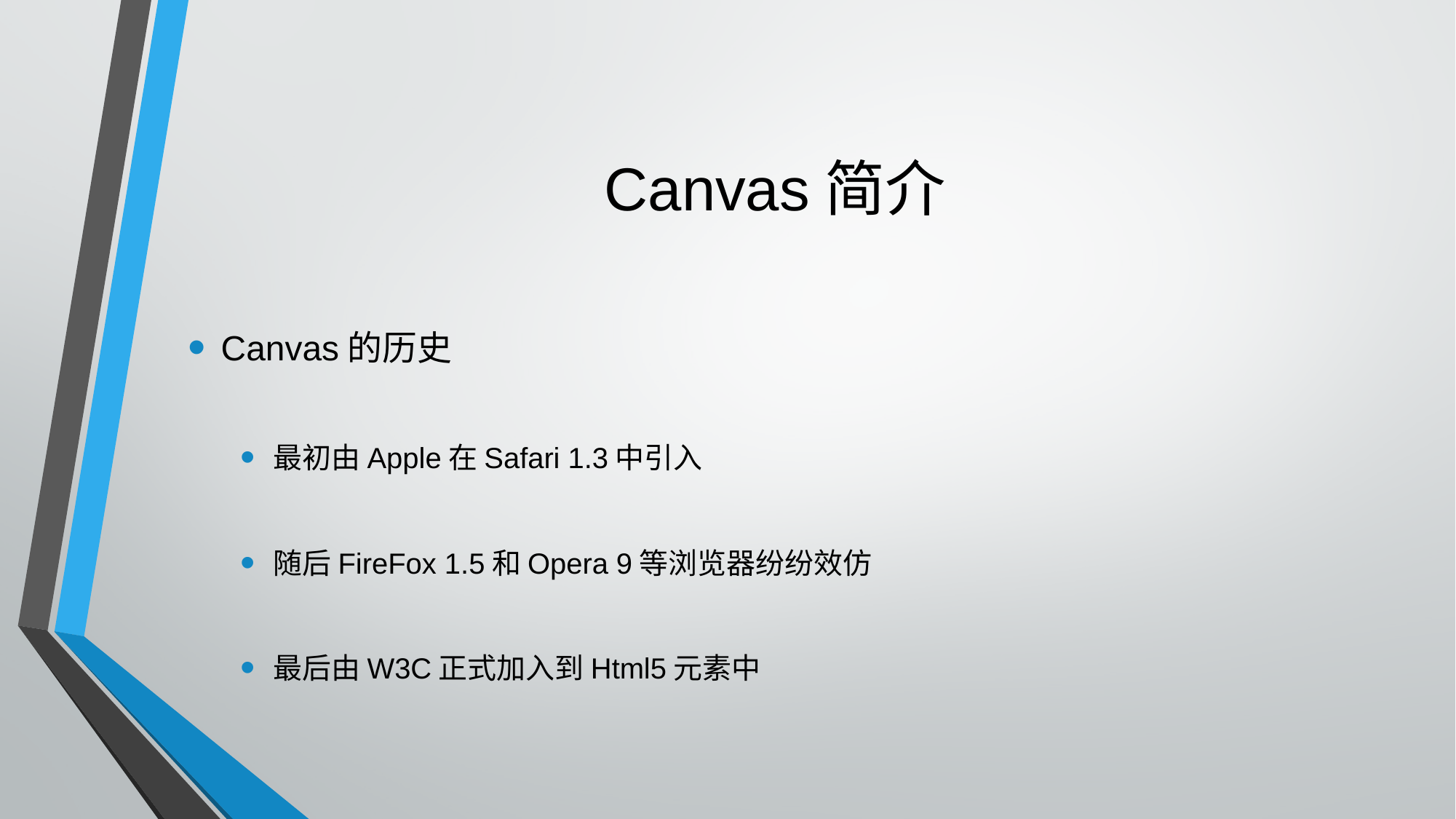

# Canvas简介
Canvas的历史

最初由Apple在Safari 1.3中引入

随后FireFox 1.5和Opera 9等浏览器纷纷效仿

最后由W3C正式加入到Html5元素中